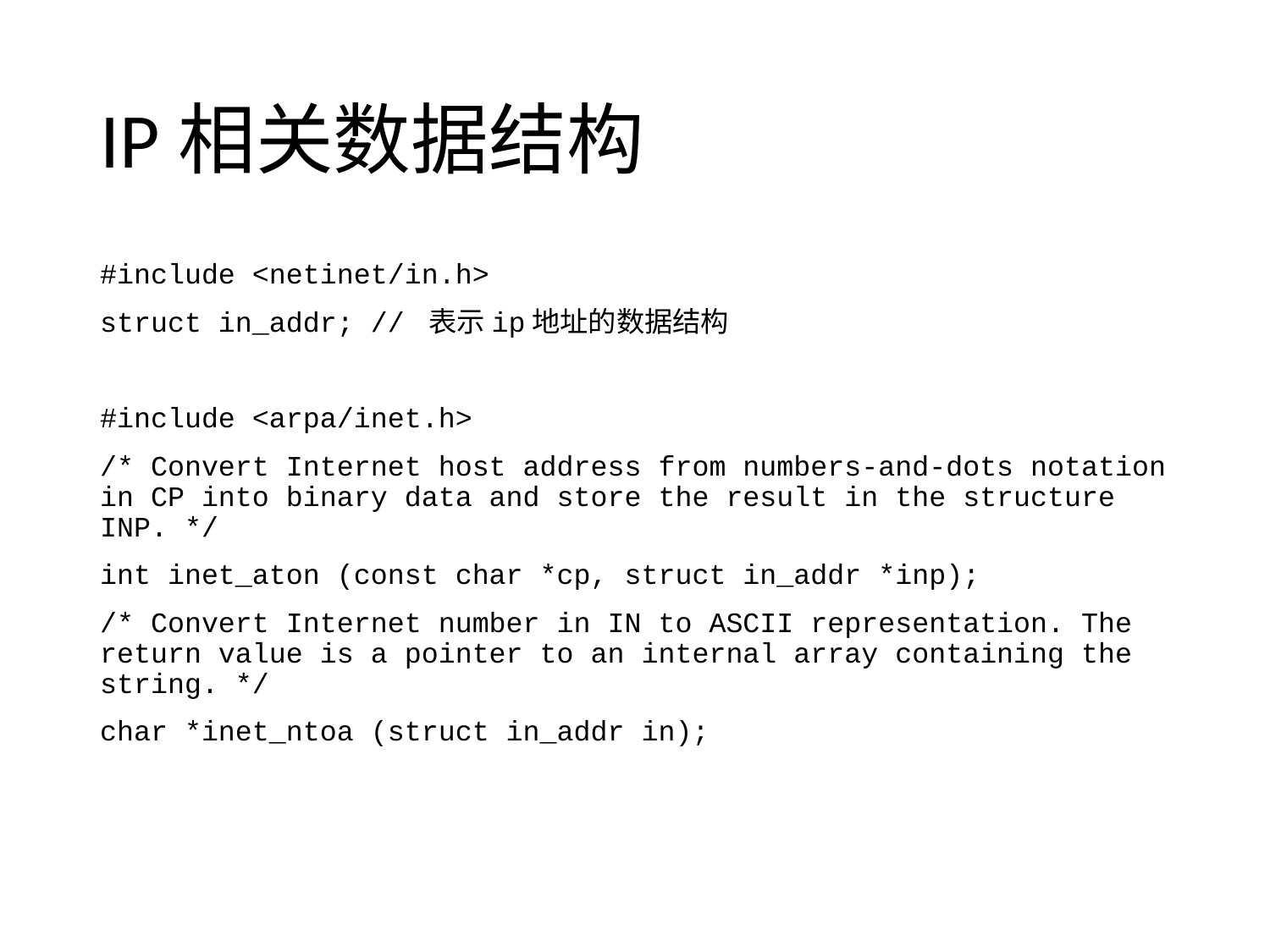

# IP相关数据结构
#include <netinet/in.h>
struct in_addr; // 表示ip地址的数据结构

#include <arpa/inet.h>
/* Convert Internet host address from numbers-and-dots notation in CP into binary data and store the result in the structure INP. */
int inet_aton (const char *cp, struct in_addr *inp);
/* Convert Internet number in IN to ASCII representation. The return value is a pointer to an internal array containing the string. */
char *inet_ntoa (struct in_addr in);